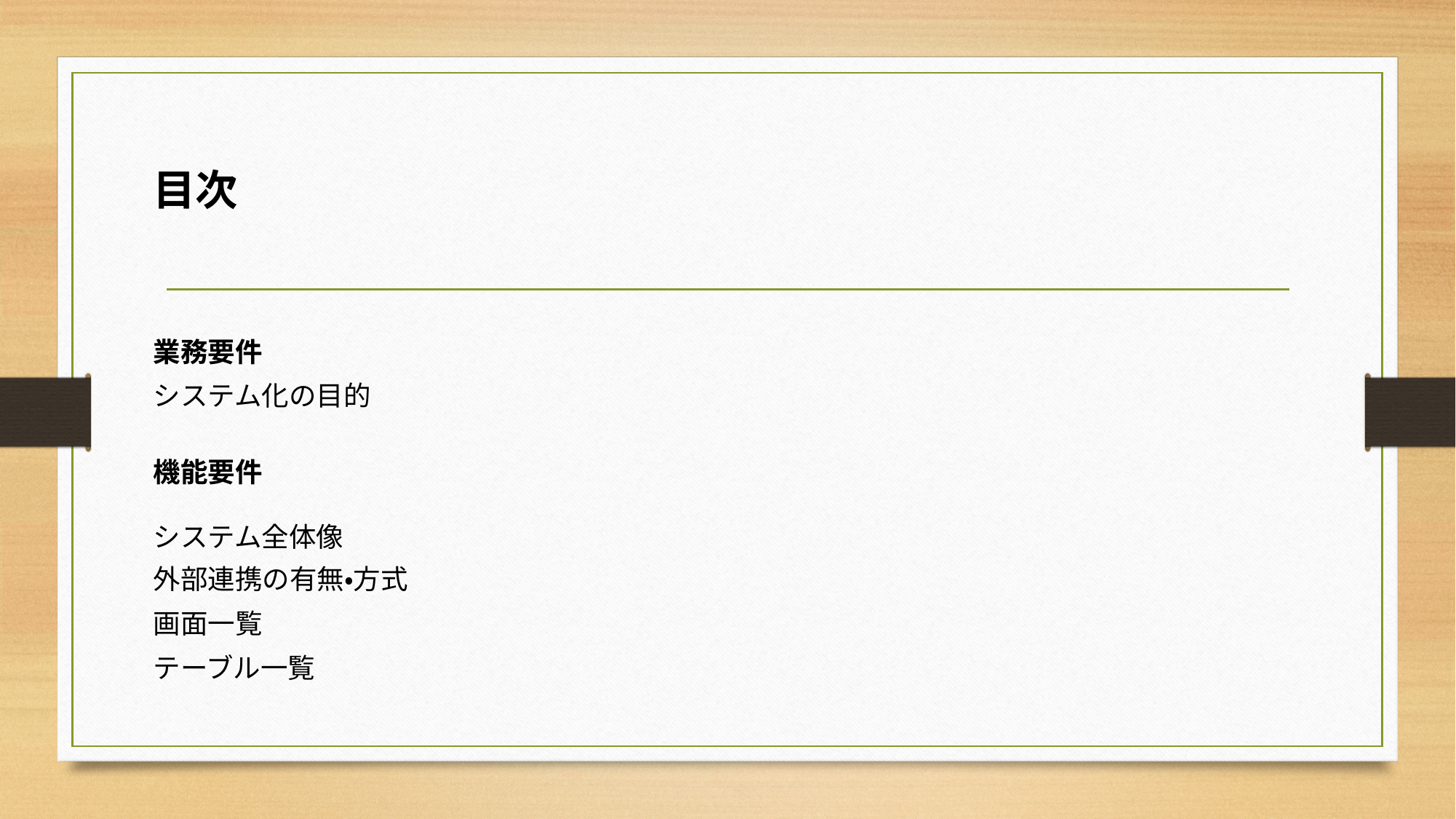

目次
業務要件
システム化の目的
機能要件
システム全体像
外部連携の有無・方式
画面一覧
テーブル一覧